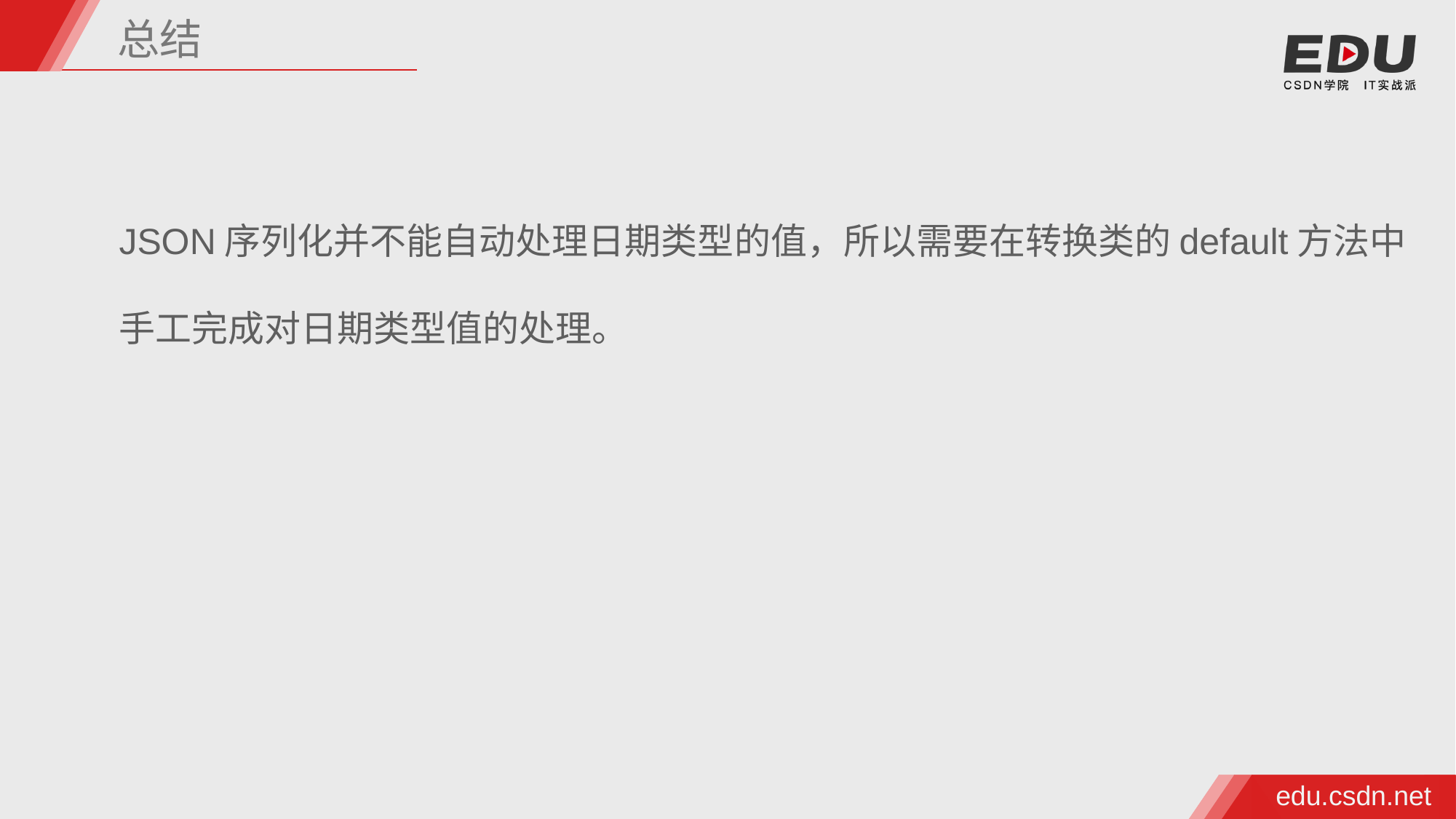

总结
JSON序列化并不能自动处理日期类型的值，所以需要在转换类的default方法中
手工完成对日期类型值的处理。
edu.csdn.net